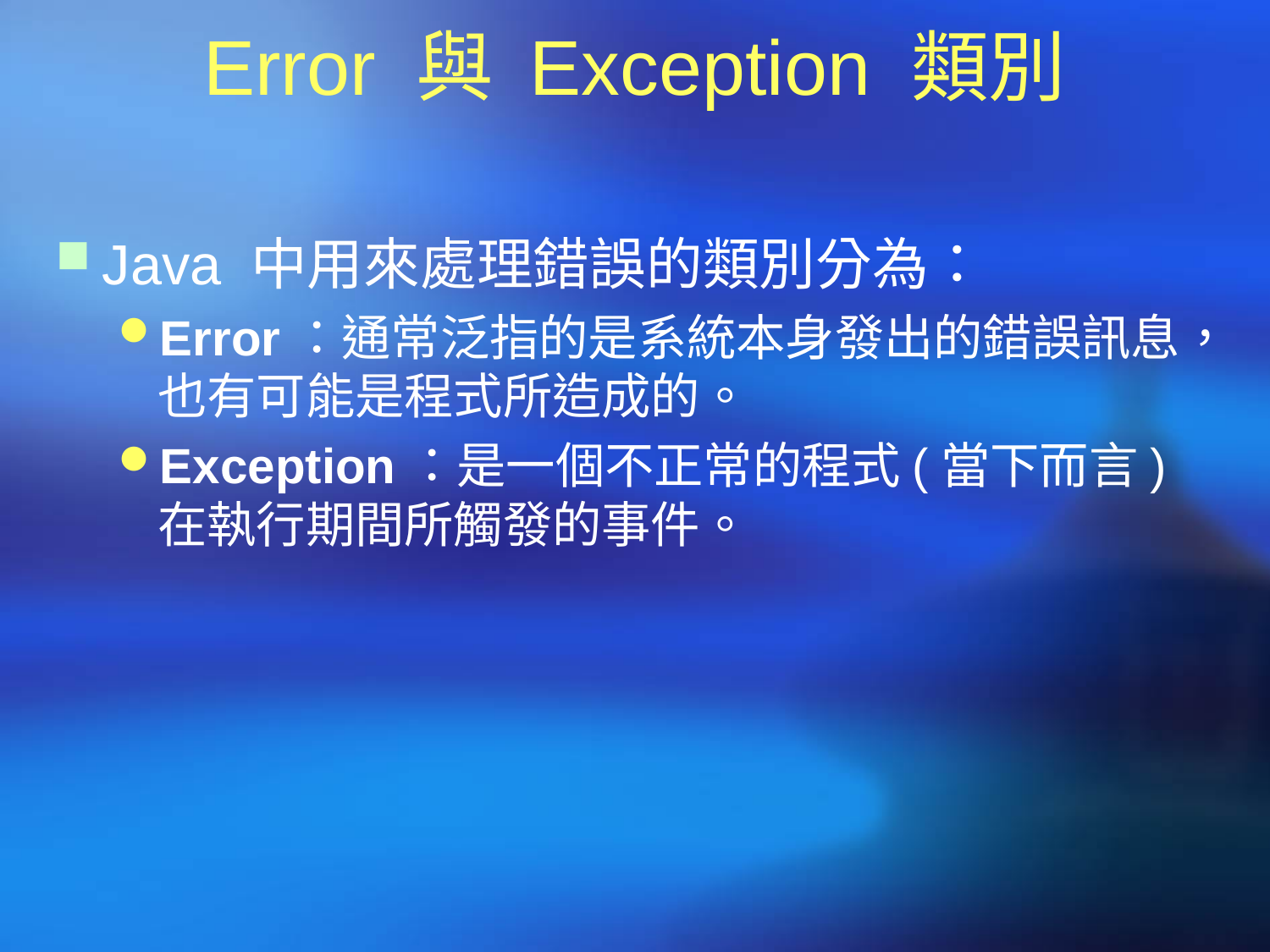

# Error 與 Exception 類別
Java 中用來處理錯誤的類別分為：
Error：通常泛指的是系統本身發出的錯誤訊息，也有可能是程式所造成的。
Exception：是一個不正常的程式(當下而言)在執行期間所觸發的事件。